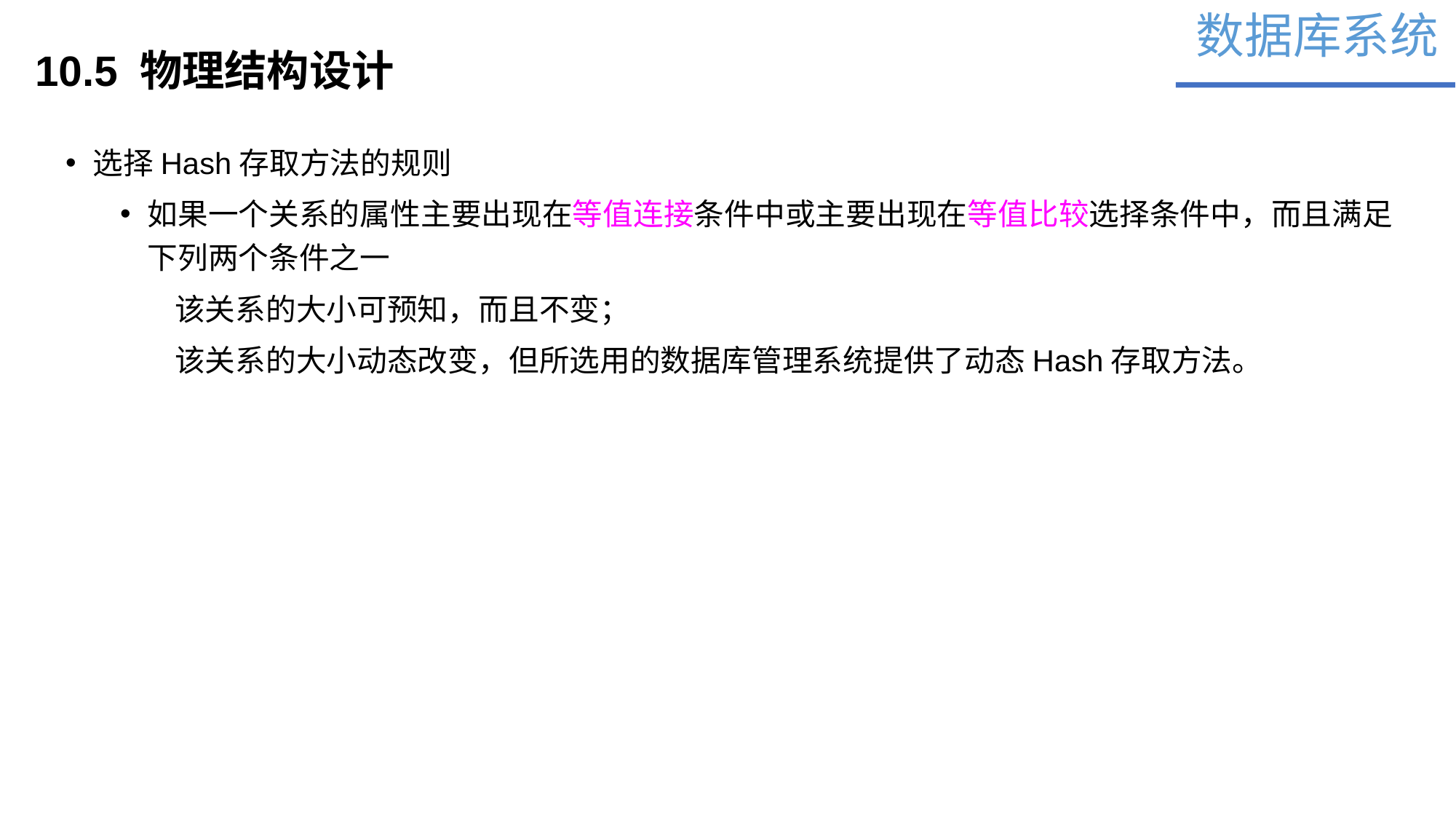

数据库系统
10.5 物理结构设计

选择Hash存取方法的规则
如果一个关系的属性主要出现在等值连接条件中或主要出现在等值比较选择条件中，而且满足下列两个条件之一
该关系的大小可预知，而且不变；
该关系的大小动态改变，但所选用的数据库管理系统提供了动态Hash存取方法。